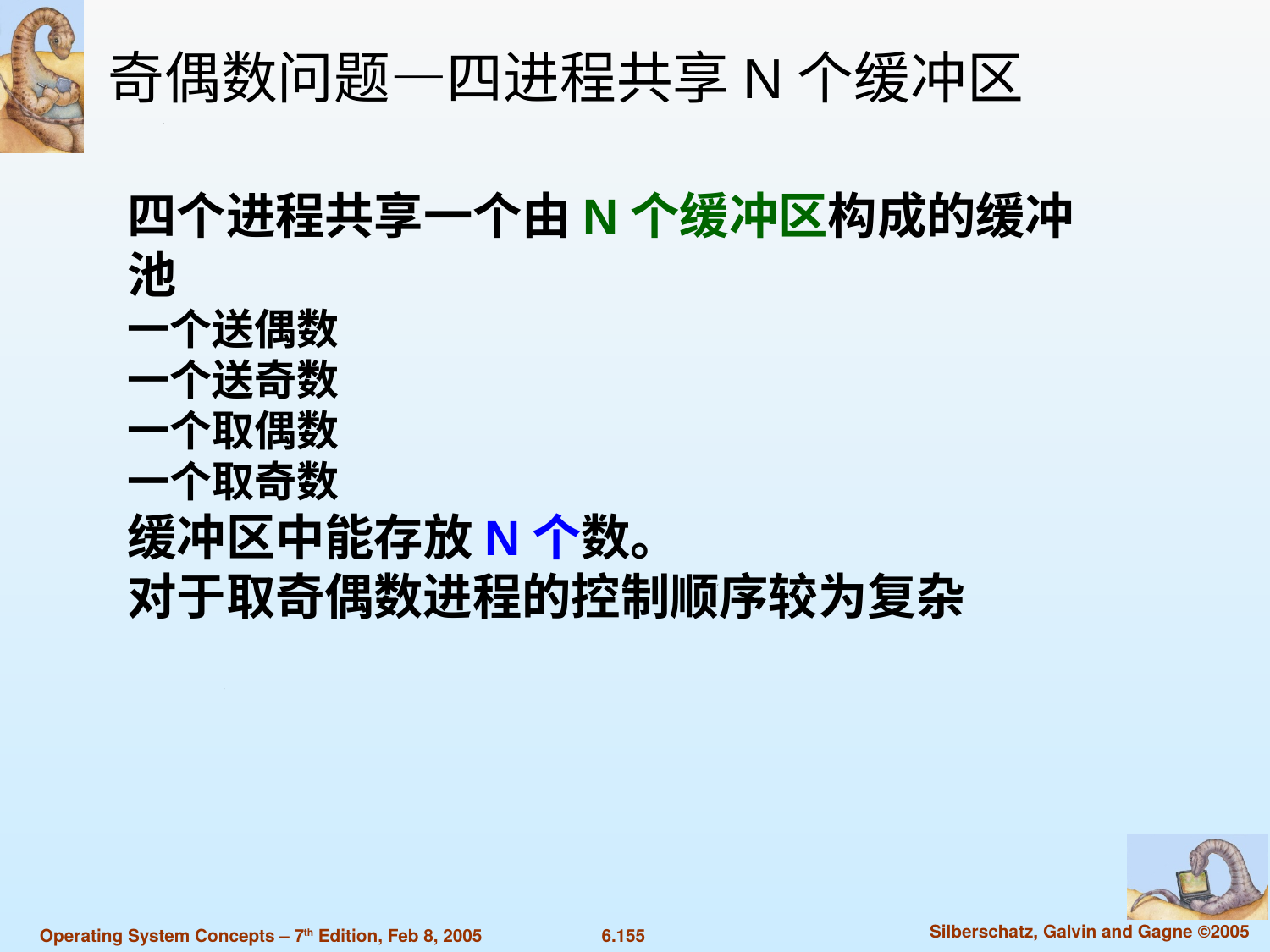

奇偶数问题—四进程共享N个缓冲区
四个进程共享一个由N个缓冲区构成的缓冲池
一个送偶数
一个送奇数
一个取偶数
一个取奇数
缓冲区中能存放N个数。
对于取奇偶数进程的控制顺序较为复杂